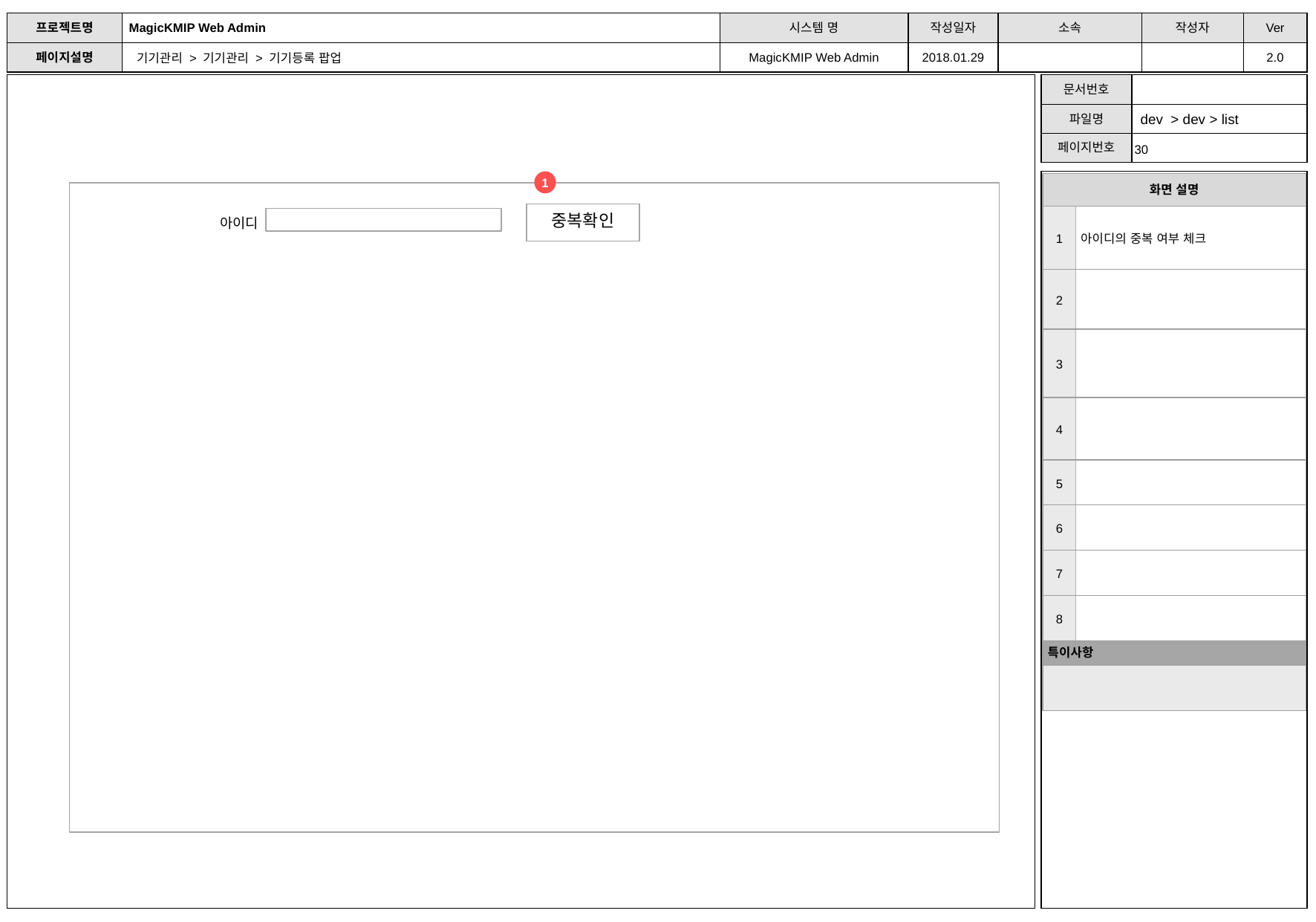

기기관리 > 기기관리 > 기기등록 팝업

dev  > dev > list
1
| 화면 설명 |  |
| --- | --- |
| 1 | 아이디의 중복 여부 체크 |
| 2 |  |
| 3 |  |
| 4 |  |
| 5 |  |
| 6 |  |
| 7 |  |
| 8 |  |
| 특이사항 |  |
|  |  |

중복확인

아이디